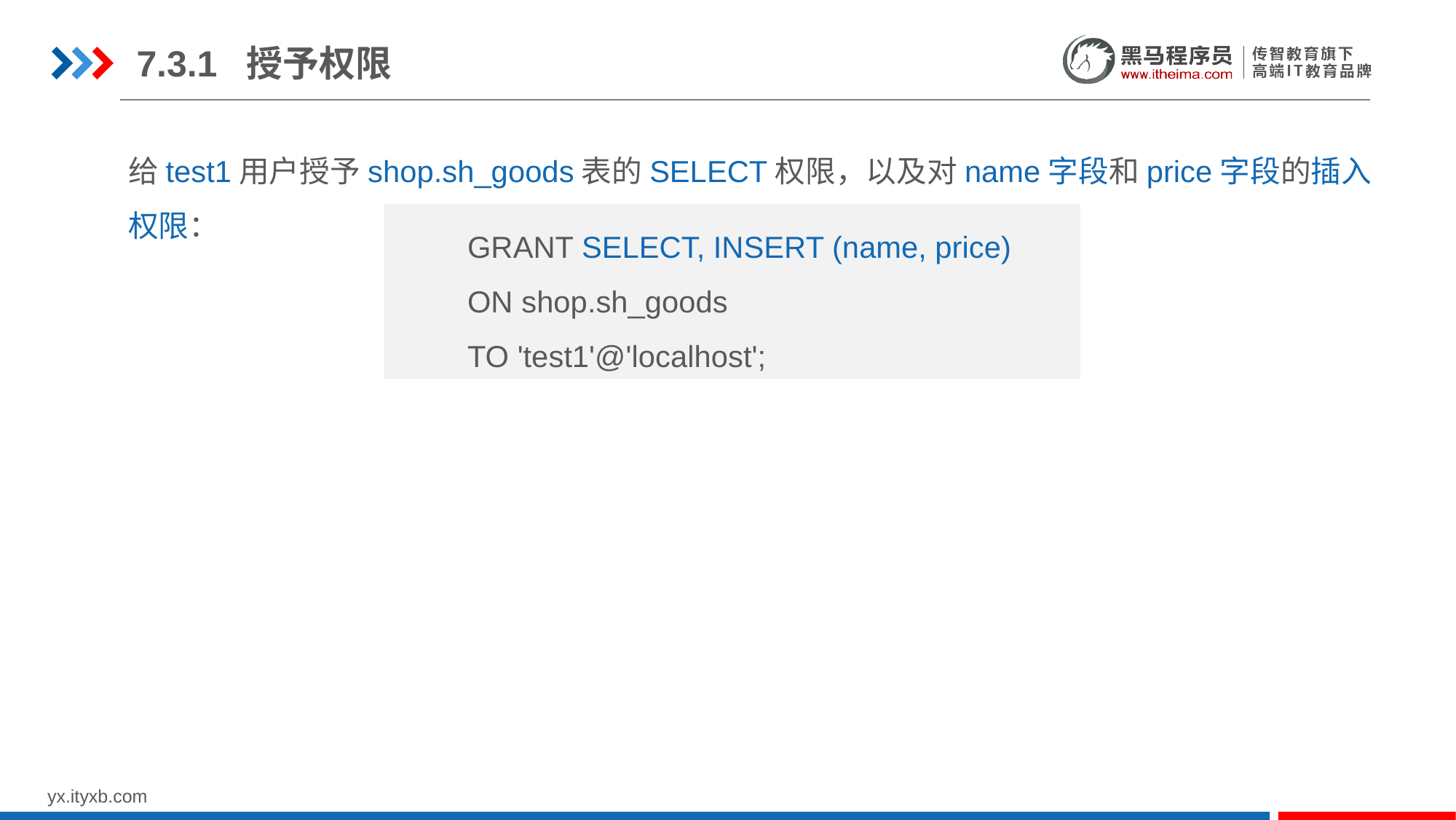

7.3.1  授予权限
给test1用户授予shop.sh_goods表的SELECT权限，以及对name字段和price字段的插入权限：
GRANT SELECT, INSERT (name, price)
ON shop.sh_goods
TO 'test1'@'localhost';